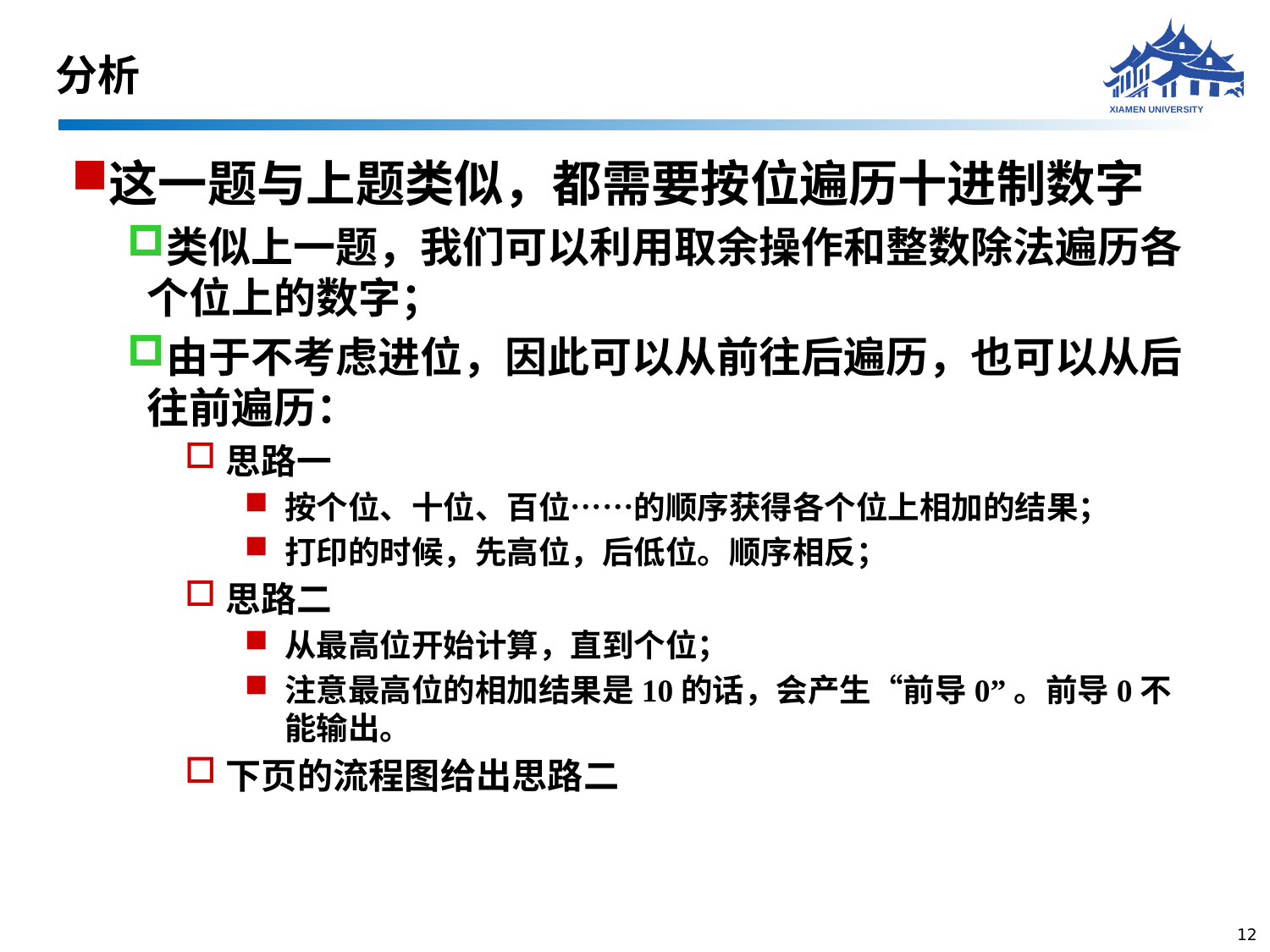

# 分析
这一题与上题类似，都需要按位遍历十进制数字
类似上一题，我们可以利用取余操作和整数除法遍历各个位上的数字；
由于不考虑进位，因此可以从前往后遍历，也可以从后往前遍历：
思路一
按个位、十位、百位……的顺序获得各个位上相加的结果；
打印的时候，先高位，后低位。顺序相反；
思路二
从最高位开始计算，直到个位；
注意最高位的相加结果是10的话，会产生“前导0”。前导0不能输出。
下页的流程图给出思路二

12